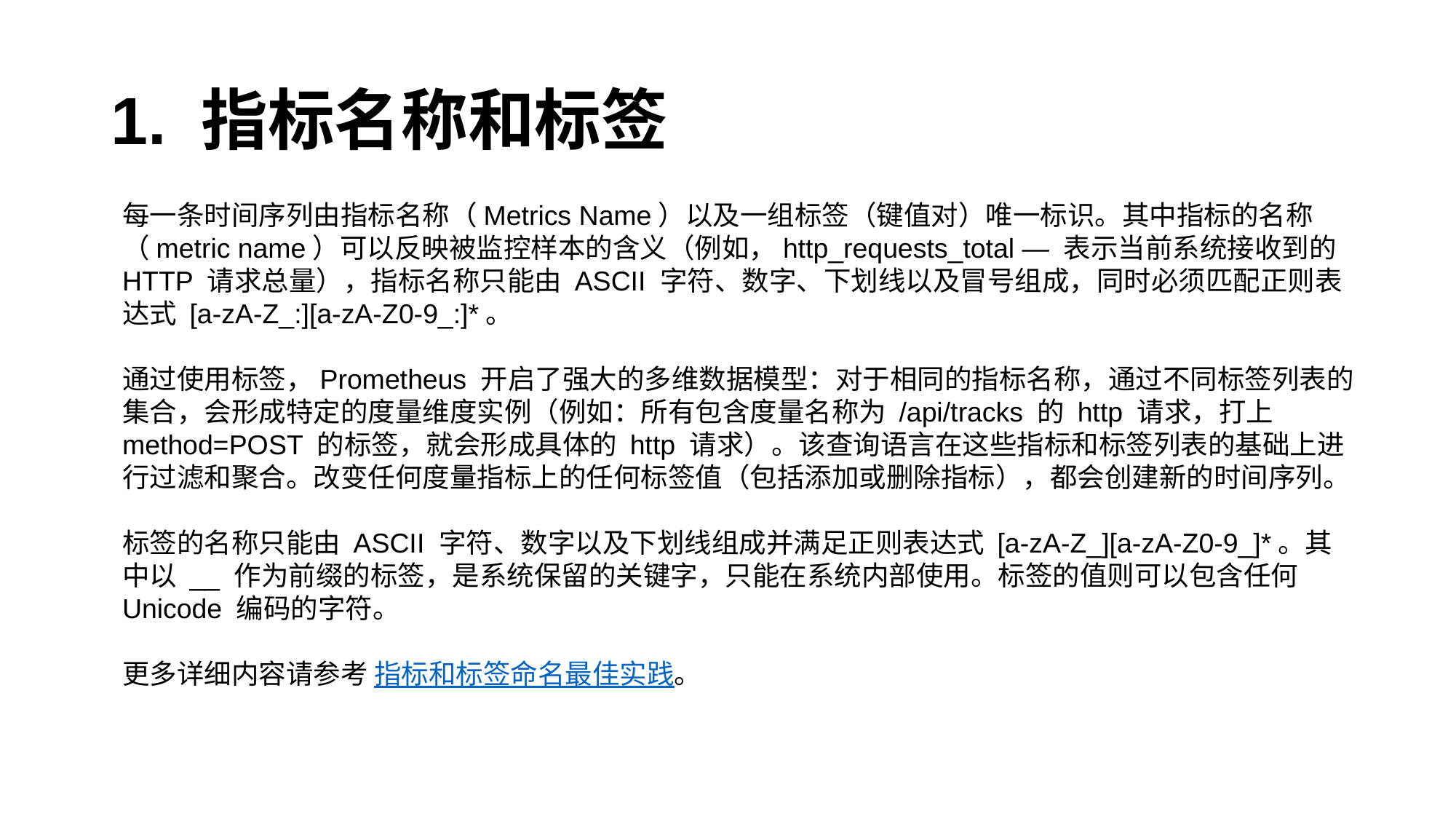

# 1. 指标名称和标签
每一条时间序列由指标名称（Metrics Name）以及一组标签（键值对）唯一标识。其中指标的名称（metric name）可以反映被监控样本的含义（例如，http_requests_total — 表示当前系统接收到的 HTTP 请求总量），指标名称只能由 ASCII 字符、数字、下划线以及冒号组成，同时必须匹配正则表达式 [a-zA-Z_:][a-zA-Z0-9_:]*。

通过使用标签，Prometheus 开启了强大的多维数据模型：对于相同的指标名称，通过不同标签列表的集合，会形成特定的度量维度实例（例如：所有包含度量名称为 /api/tracks 的 http 请求，打上 method=POST 的标签，就会形成具体的 http 请求）。该查询语言在这些指标和标签列表的基础上进行过滤和聚合。改变任何度量指标上的任何标签值（包括添加或删除指标），都会创建新的时间序列。

标签的名称只能由 ASCII 字符、数字以及下划线组成并满足正则表达式 [a-zA-Z_][a-zA-Z0-9_]*。其中以 __ 作为前缀的标签，是系统保留的关键字，只能在系统内部使用。标签的值则可以包含任何 Unicode 编码的字符。

更多详细内容请参考 指标和标签命名最佳实践。